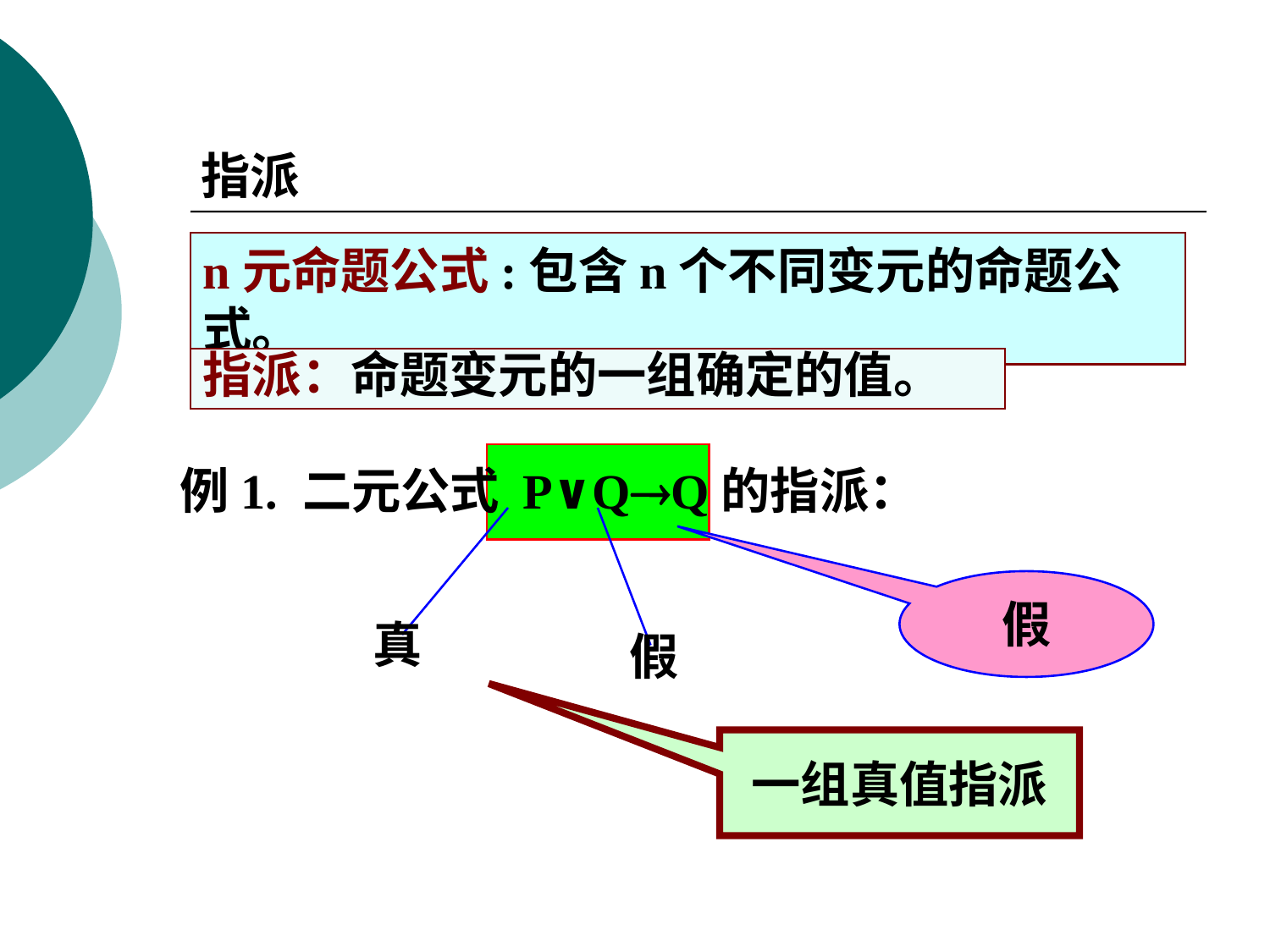

指派
n元命题公式:包含n个不同变元的命题公式。
指派：命题变元的一组确定的值。

例1. 二元公式 P∨Q→Q的指派：

真

假
假
一组真值指派